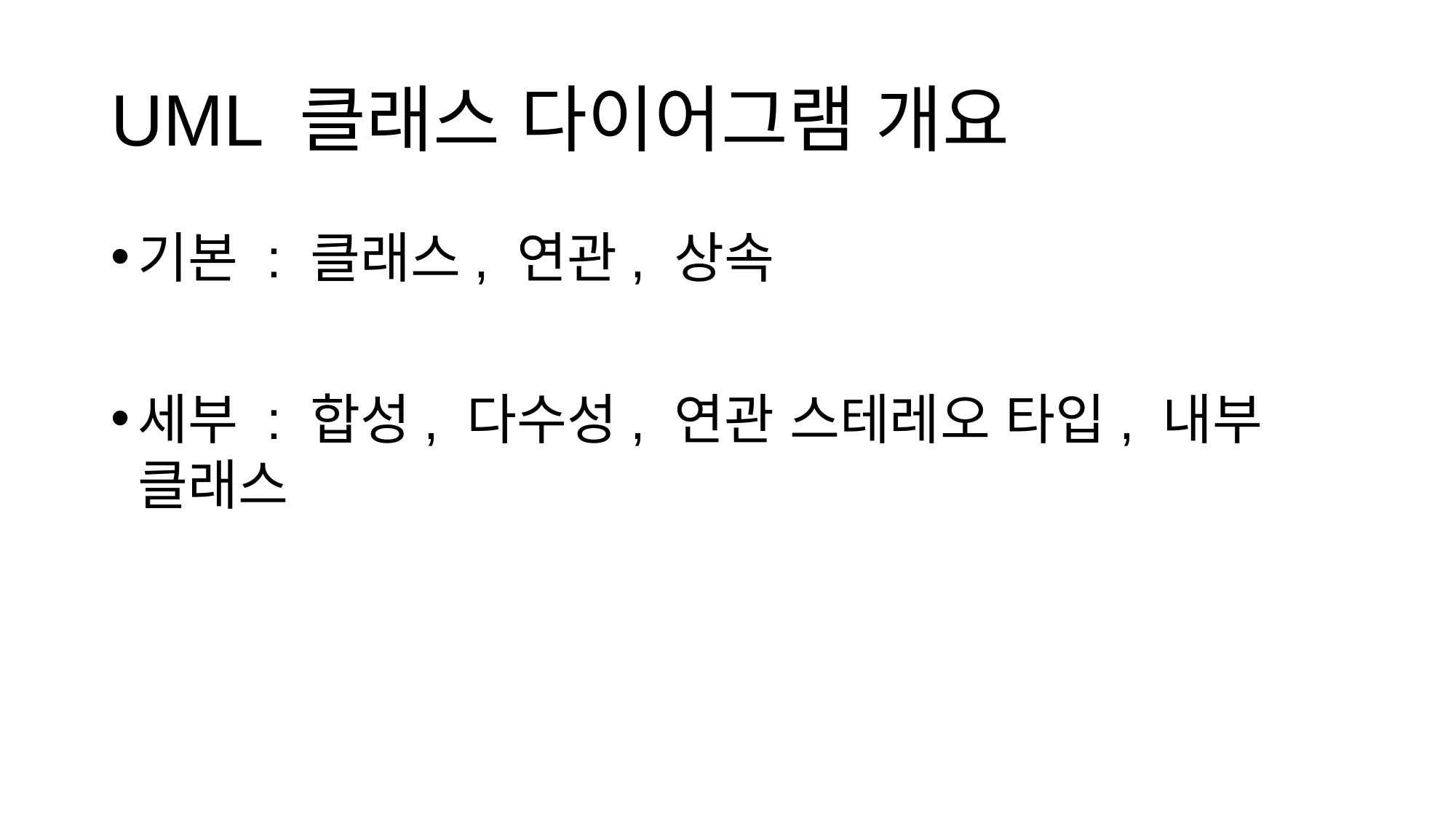

# UML 클래스 다이어그램 개요
기본 : 클래스, 연관, 상속

세부 : 합성, 다수성, 연관 스테레오 타입, 내부 클래스